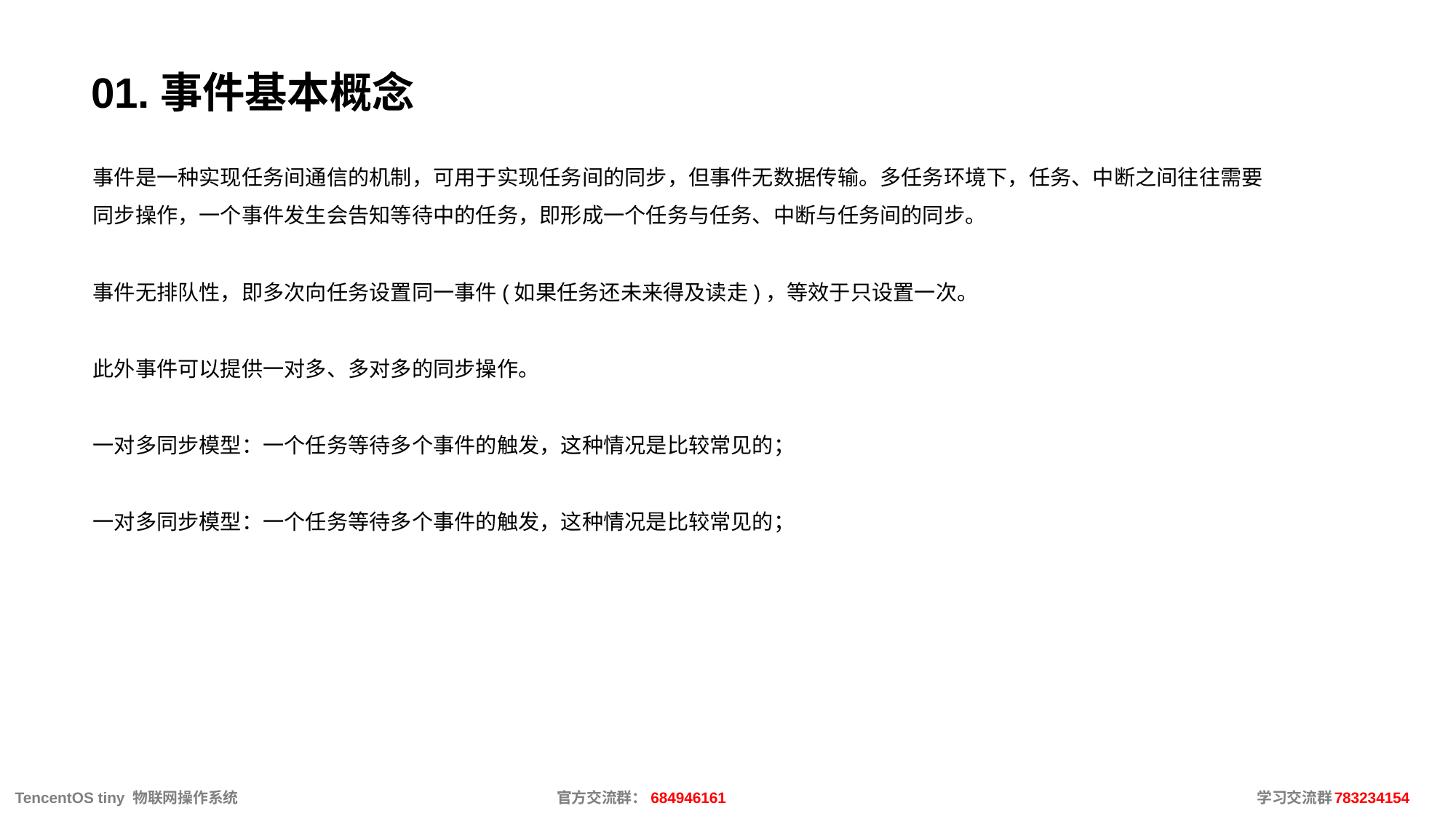

# 01.事件基本概念
事件是一种实现任务间通信的机制，可用于实现任务间的同步，但事件无数据传输。多任务环境下，任务、中断之间往往需要同步操作，一个事件发生会告知等待中的任务，即形成一个任务与任务、中断与任务间的同步。

事件无排队性，即多次向任务设置同一事件(如果任务还未来得及读走)，等效于只设置一次。

此外事件可以提供一对多、多对多的同步操作。

一对多同步模型：一个任务等待多个事件的触发，这种情况是比较常见的；

一对多同步模型：一个任务等待多个事件的触发，这种情况是比较常见的；

 TencentOS tiny 物联网操作系统			官方交流群：684946161					          学习交流群：783234154